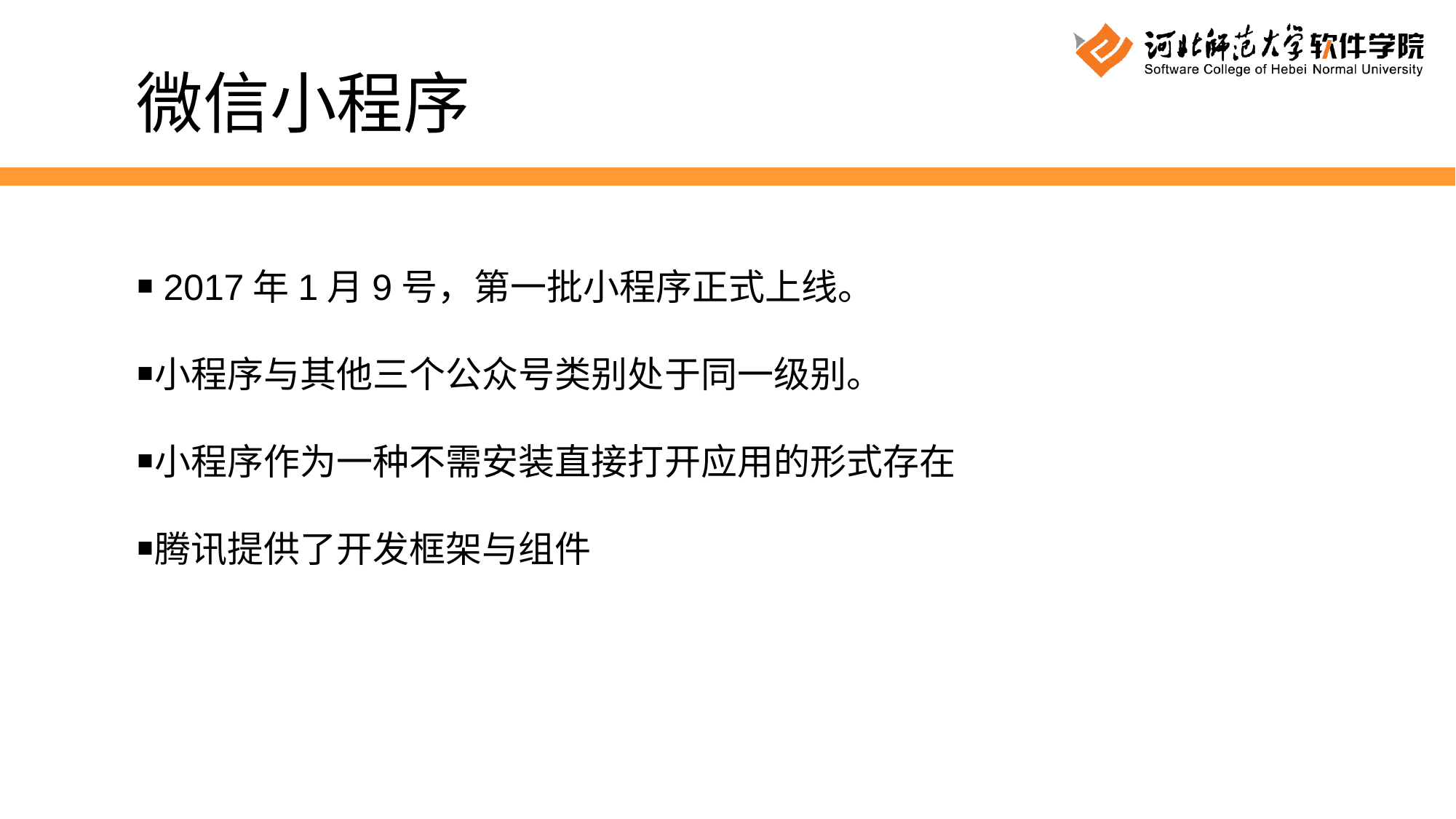

微信小程序
￭2017年1月9号，第一批小程序正式上线。
￭小程序与其他三个公众号类别处于同一级别。
￭小程序作为一种不需安装直接打开应用的形式存在
￭腾讯提供了开发框架与组件